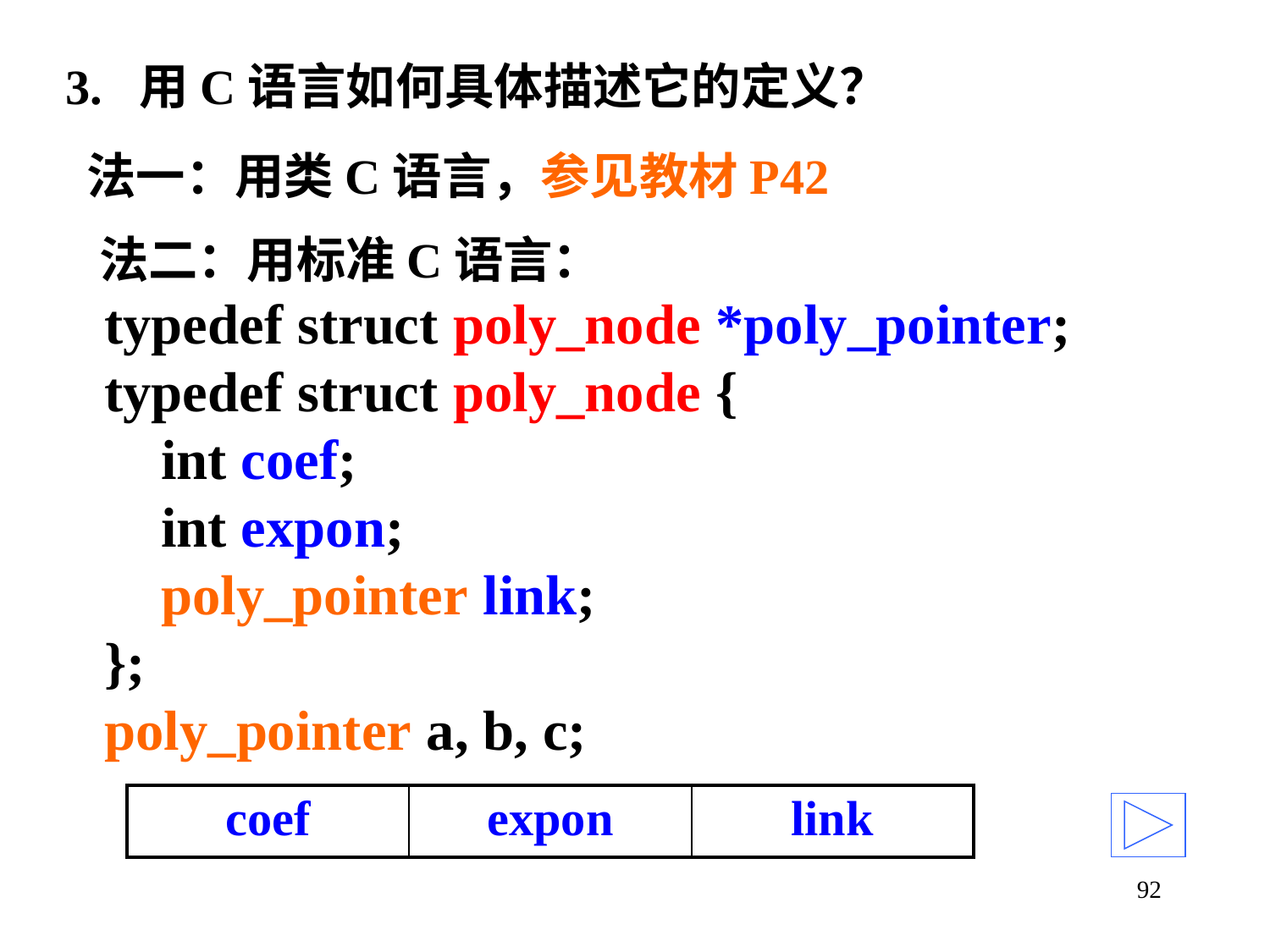

# 3.  用C语言如何具体描述它的定义？
法一：用类C语言，参见教材P42
 法二：用标准C语言：
  typedef struct poly_node *poly_pointer;
  typedef struct poly_node {
      int coef;
      int expon;
      poly_pointer link;
  };
  poly_pointer a, b, c;
| coef | expon | link |
| --- | --- | --- |

92